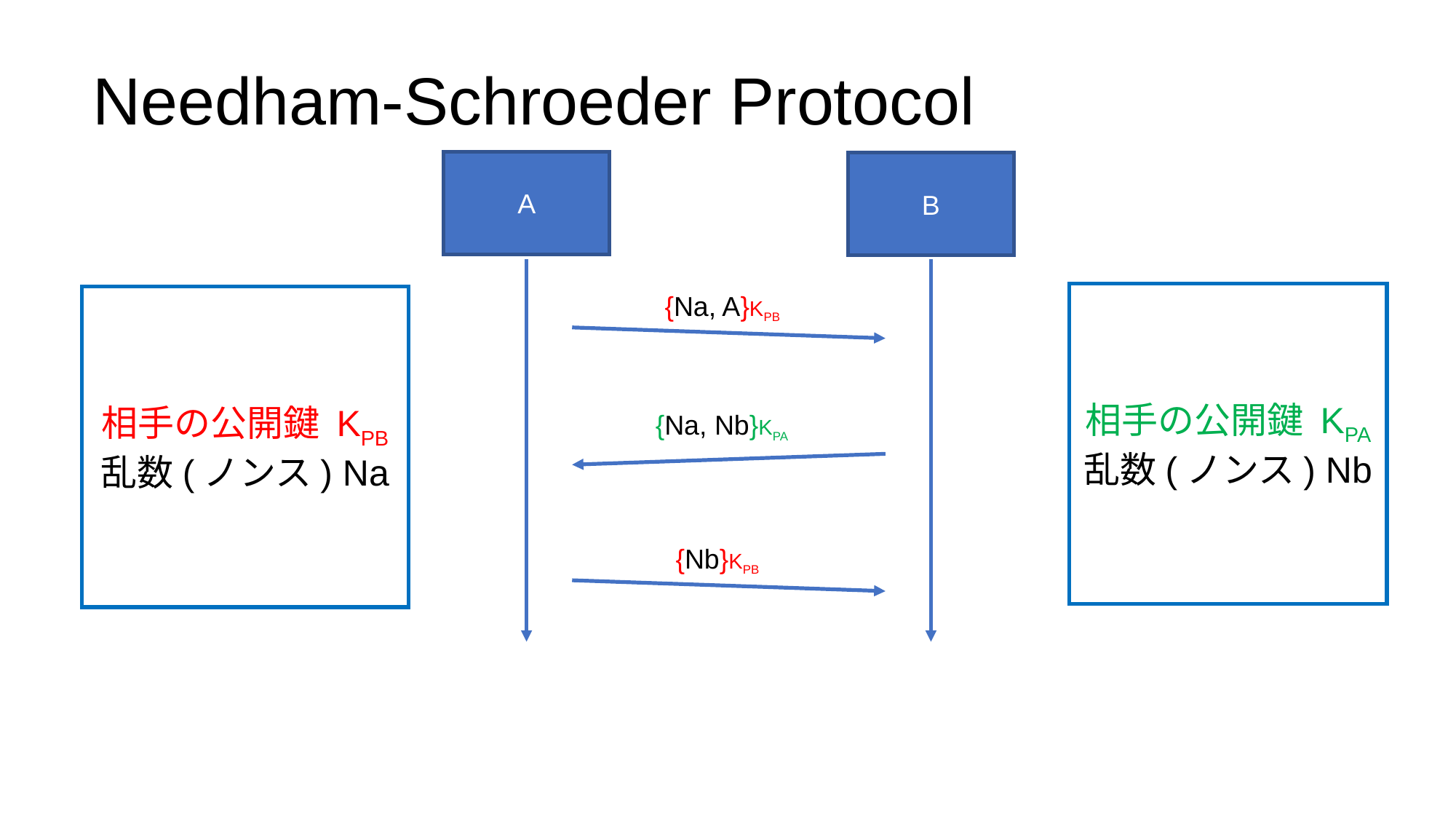

Needham-Schroeder Protocol
A
B
相手の公開鍵 KPA
乱数(ノンス) Nb
{Na, A}KPB

相手の公開鍵 KPB
乱数(ノンス) Na

{Na, Nb}KPA
{Nb}KPB